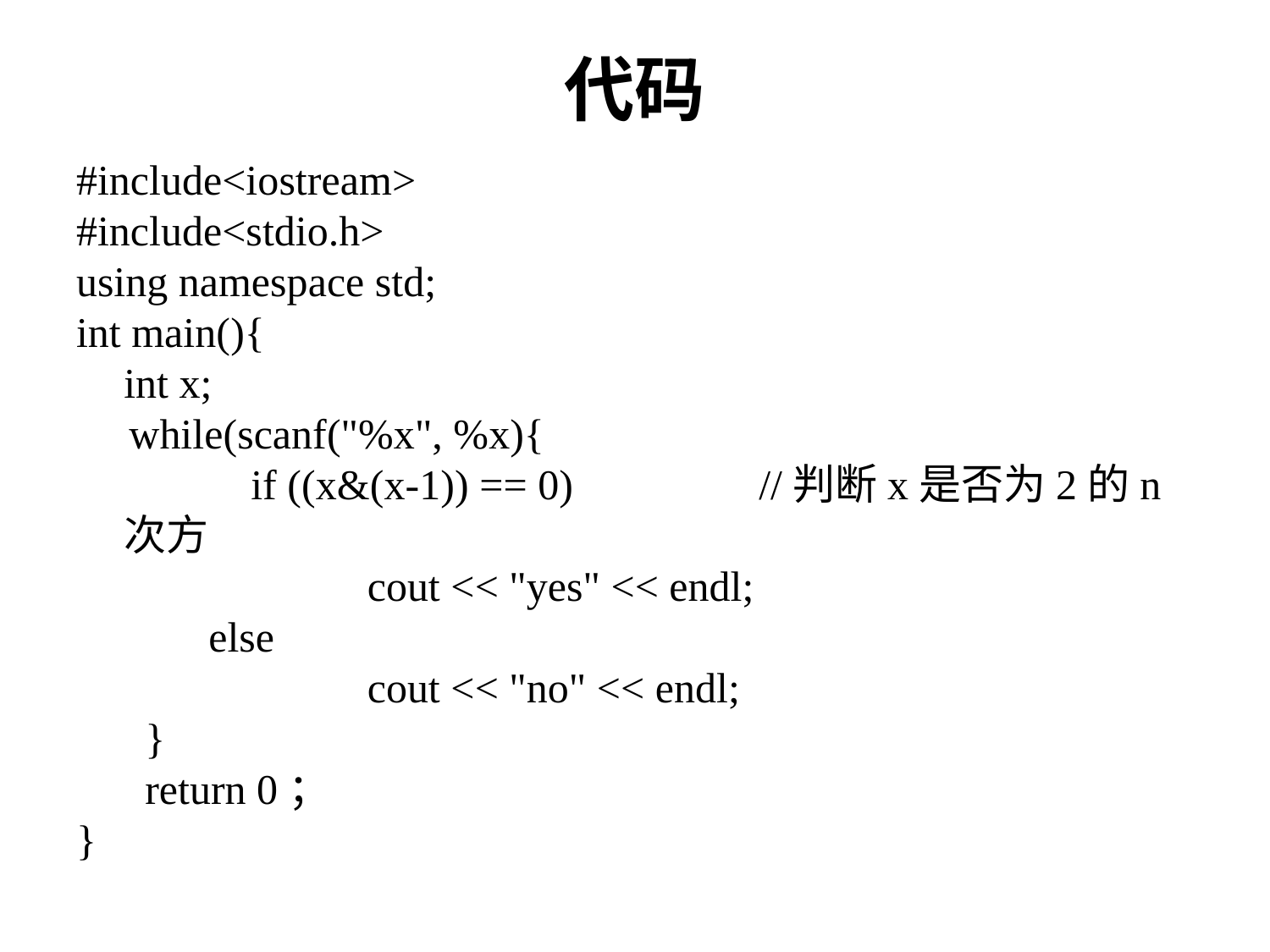

# 代码
#include<iostream>
#include<stdio.h>
using namespace std;
int main(){
	int x;
     while(scanf("%x", %x){
	      	if ((x&(x-1)) == 0)         	//判断x是否为2的n次方
		           cout << "yes" << endl;
	        else
		           cout << "no" << endl;
	  }
	  return 0；
}